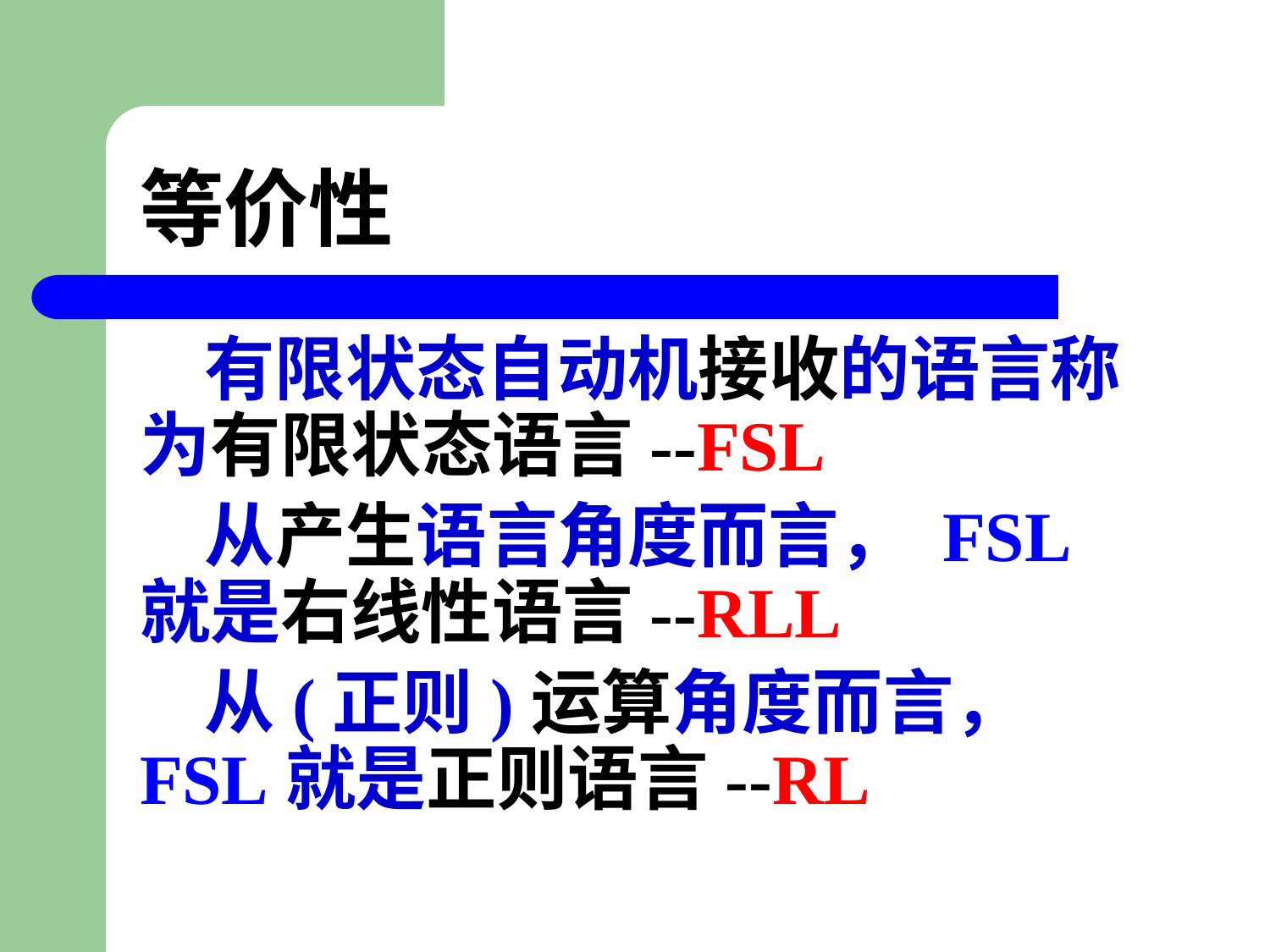

# 等价性
   有限状态自动机接收的语言称为有限状态语言--FSL
   从产生语言角度而言， FSL就是右线性语言--RLL
   从(正则)运算角度而言， FSL就是正则语言--RL